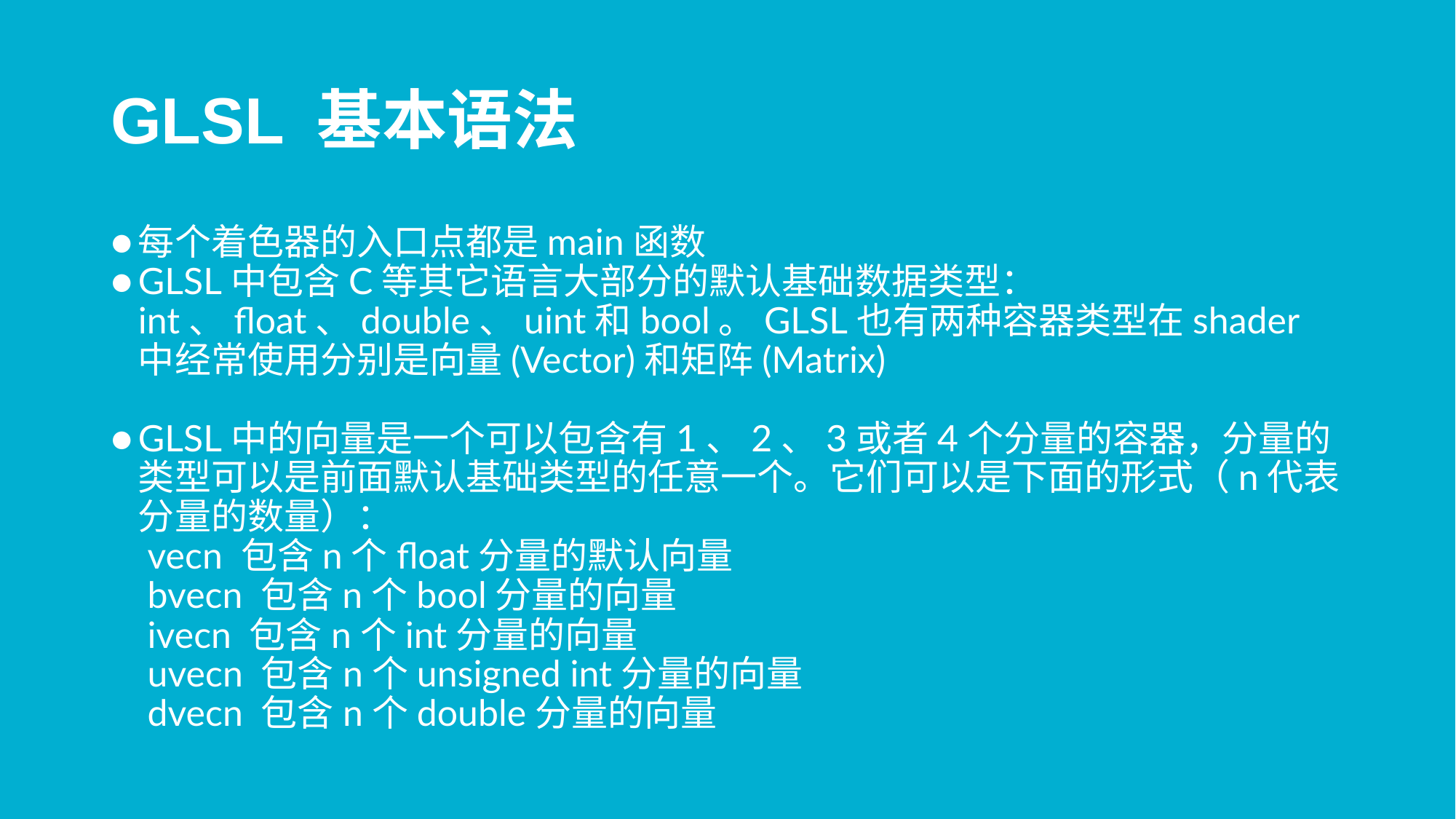

# GLSL 基本语法
每个着色器的入口点都是main函数
GLSL中包含C等其它语言大部分的默认基础数据类型：int、float、double、uint和bool。GLSL也有两种容器类型在shader中经常使用分别是向量(Vector)和矩阵(Matrix)

GLSL中的向量是一个可以包含有1、2、3或者4个分量的容器，分量的类型可以是前面默认基础类型的任意一个。它们可以是下面的形式（n代表分量的数量）：
 vecn 包含n个float分量的默认向量
 bvecn 包含n个bool分量的向量
 ivecn 包含n个int分量的向量
 uvecn 包含n个unsigned int分量的向量
 dvecn 包含n个double分量的向量